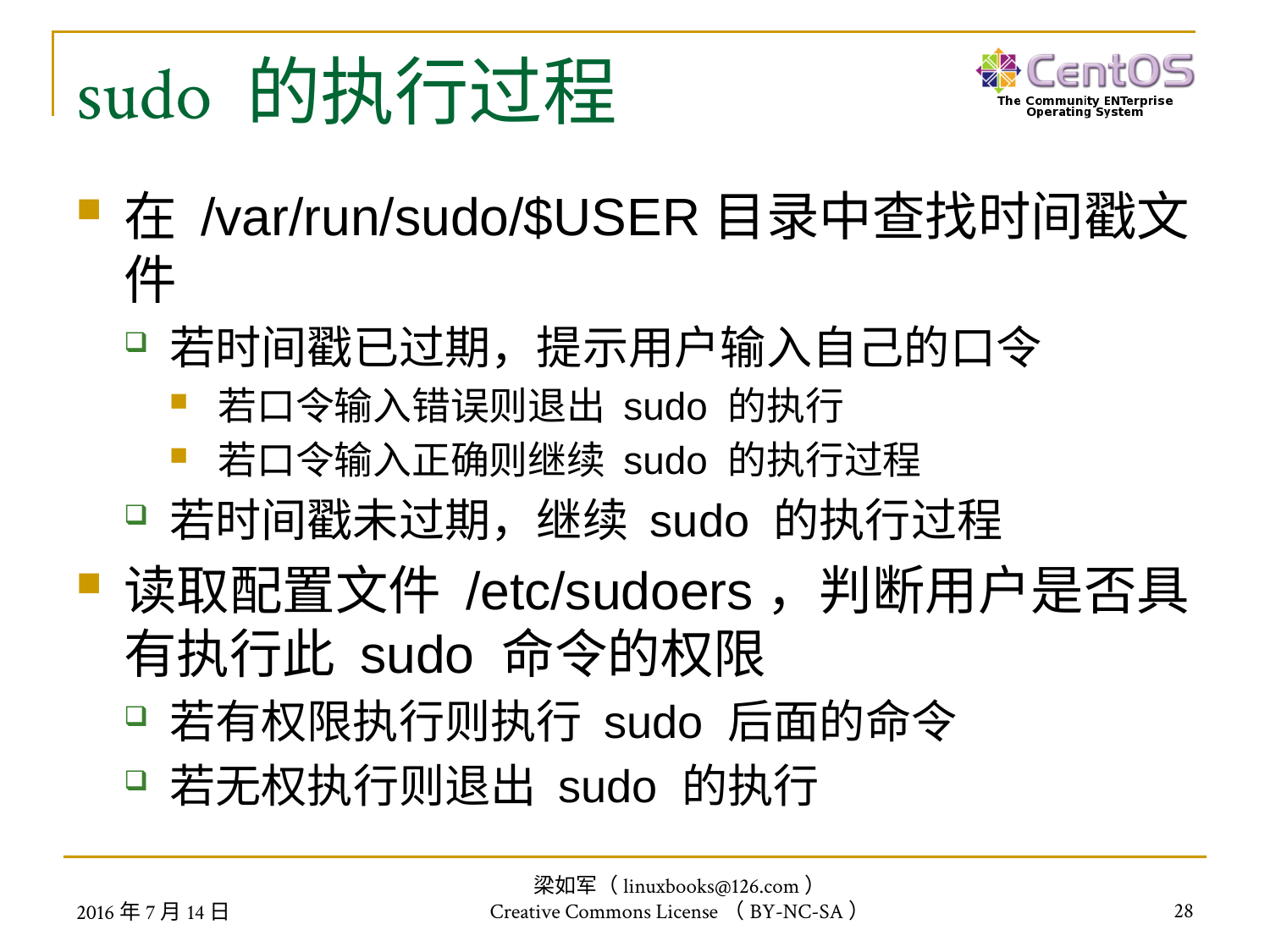

# sudo 的执行过程
在 /var/run/sudo/$USER目录中查找时间戳文件
若时间戳已过期，提示用户输入自己的口令
若口令输入错误则退出 sudo 的执行
若口令输入正确则继续 sudo 的执行过程
若时间戳未过期，继续 sudo 的执行过程
读取配置文件 /etc/sudoers，判断用户是否具有执行此 sudo 命令的权限
若有权限执行则执行 sudo 后面的命令
若无权执行则退出 sudo 的执行

梁如军（linuxbooks@126.com）
Creative Commons License（BY-NC-SA）
2016年7月14日
28